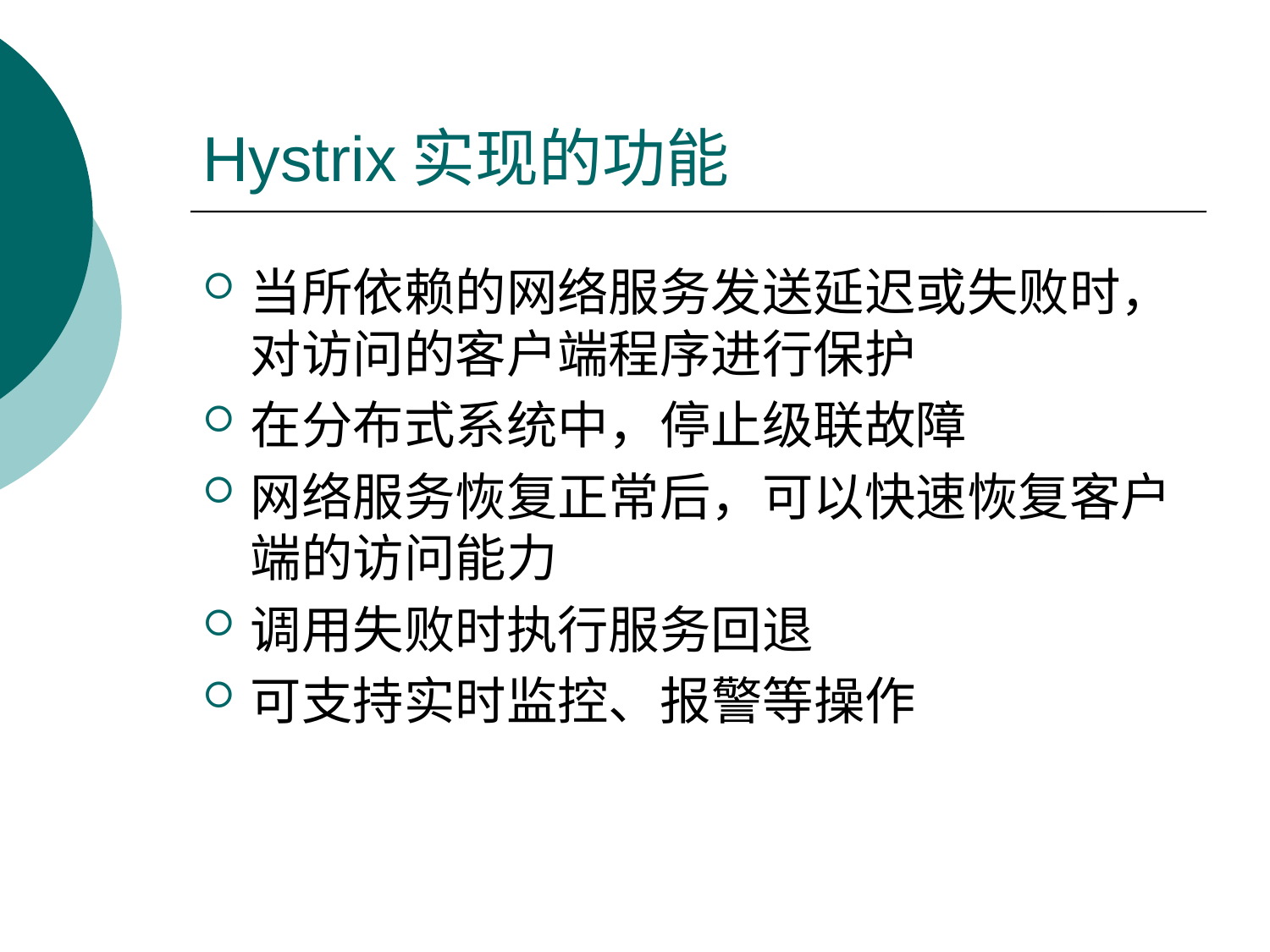

# Hystrix实现的功能
当所依赖的网络服务发送延迟或失败时，对访问的客户端程序进行保护
在分布式系统中，停止级联故障
网络服务恢复正常后，可以快速恢复客户端的访问能力
调用失败时执行服务回退
可支持实时监控、报警等操作